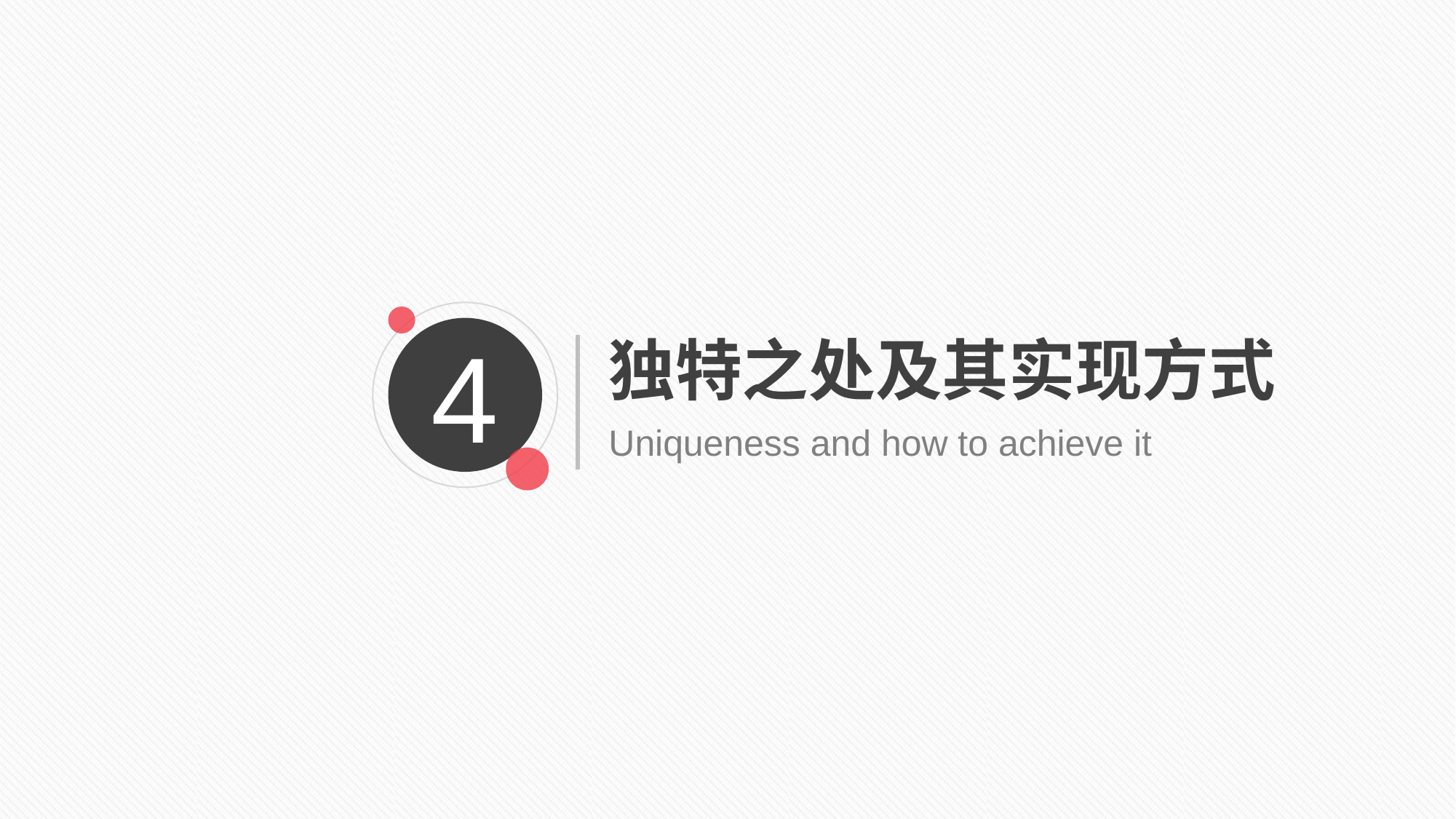

4

独特之处及其实现方式
Uniqueness and how to achieve it